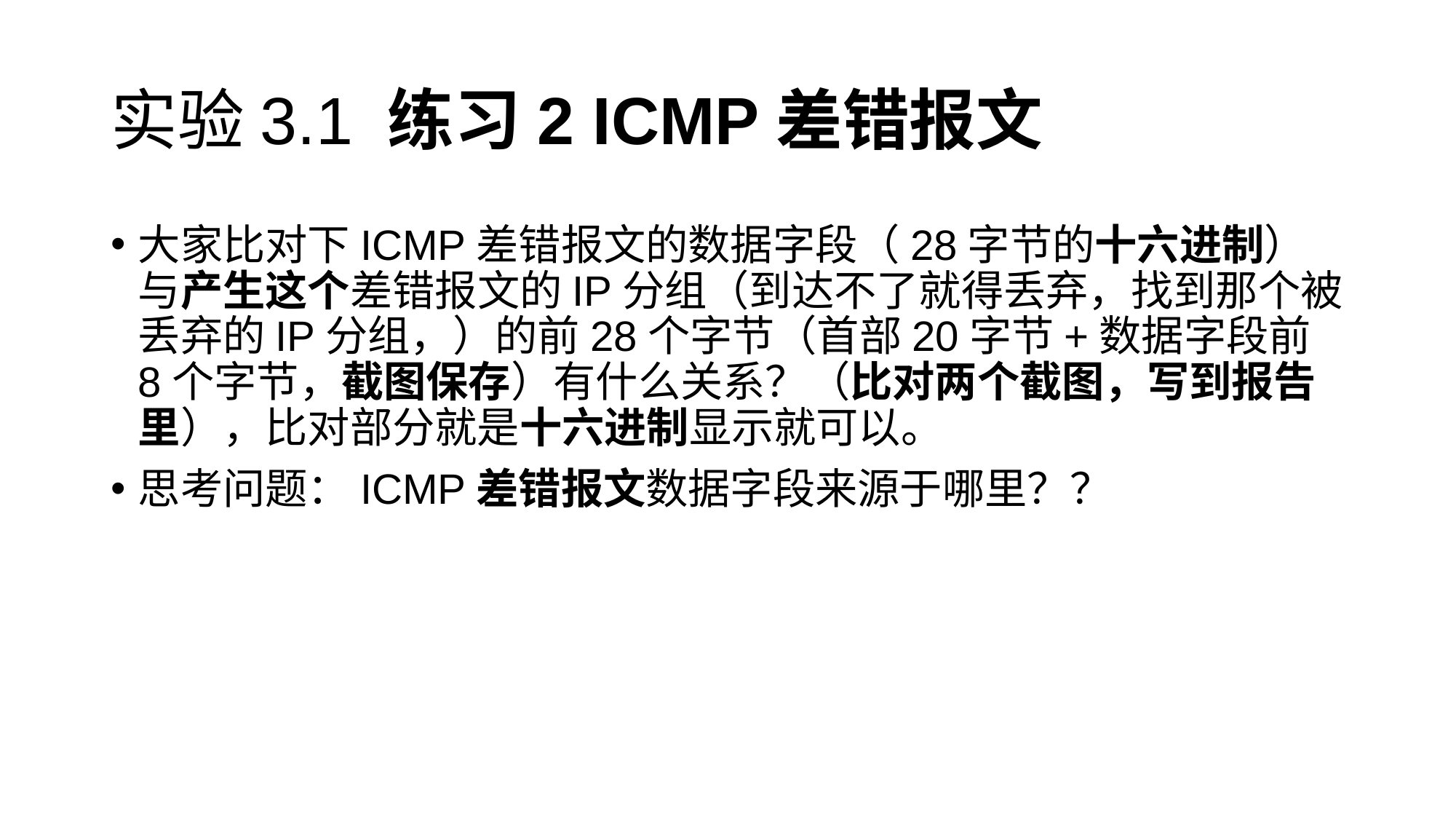

# 实验3.1 练习2 ICMP差错报文
大家比对下ICMP差错报文的数据字段（28字节的十六进制）与产生这个差错报文的IP分组（到达不了就得丢弃，找到那个被丢弃的IP分组，）的前28个字节（首部20字节+数据字段前8个字节，截图保存）有什么关系？（比对两个截图，写到报告里），比对部分就是十六进制显示就可以。
思考问题：ICMP差错报文数据字段来源于哪里？？